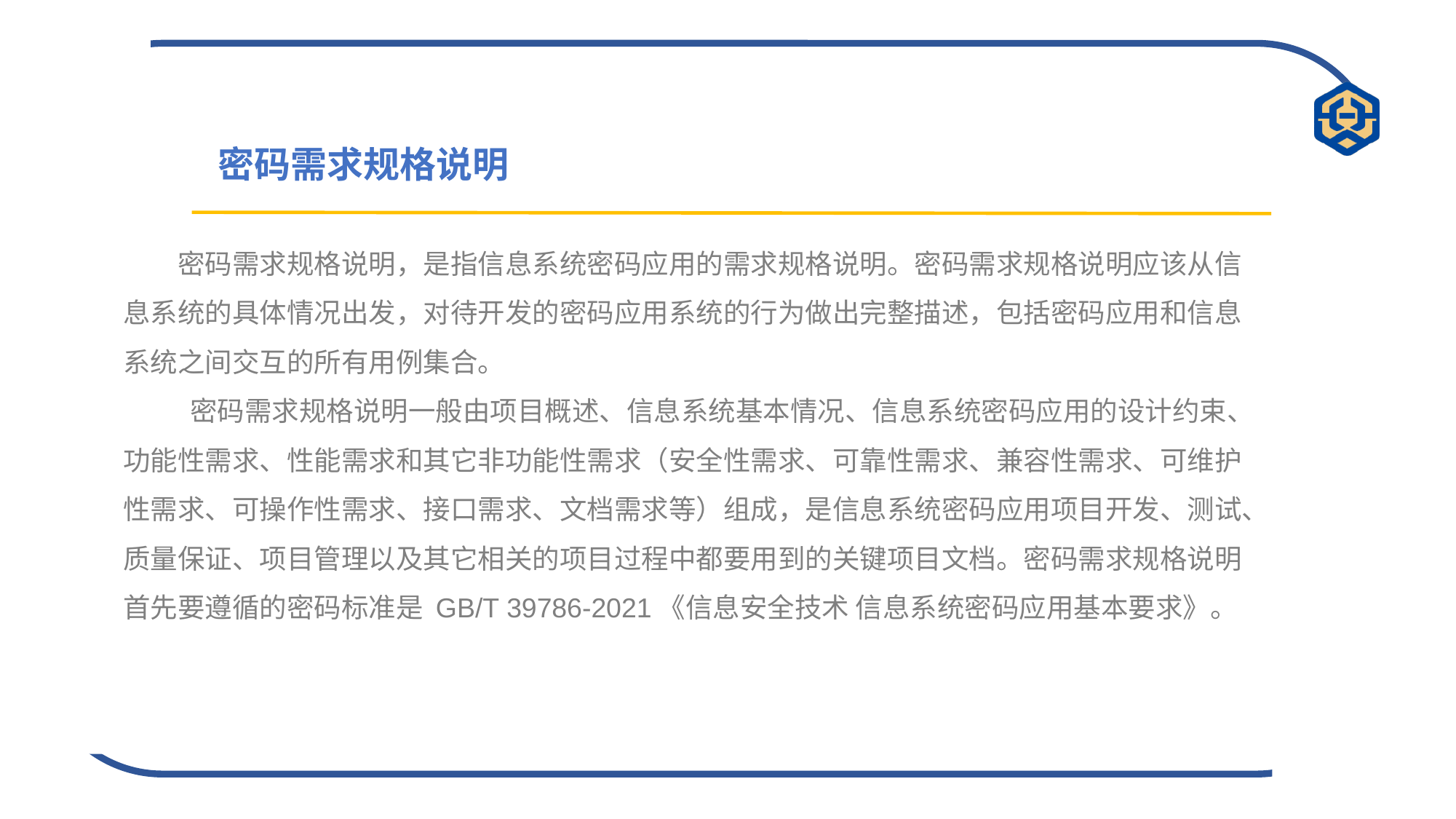

密码需求规格说明
密码需求规格说明，是指信息系统密码应用的需求规格说明。密码需求规格说明应该从信息系统的具体情况出发，对待开发的密码应用系统的行为做出完整描述，包括密码应用和信息系统之间交互的所有用例集合。
 密码需求规格说明一般由项目概述、信息系统基本情况、信息系统密码应用的设计约束、功能性需求、性能需求和其它非功能性需求（安全性需求、可靠性需求、兼容性需求、可维护性需求、可操作性需求、接口需求、文档需求等）组成，是信息系统密码应用项目开发、测试、质量保证、项目管理以及其它相关的项目过程中都要用到的关键项目文档。密码需求规格说明首先要遵循的密码标准是 GB/T 39786-2021《信息安全技术 信息系统密码应用基本要求》。